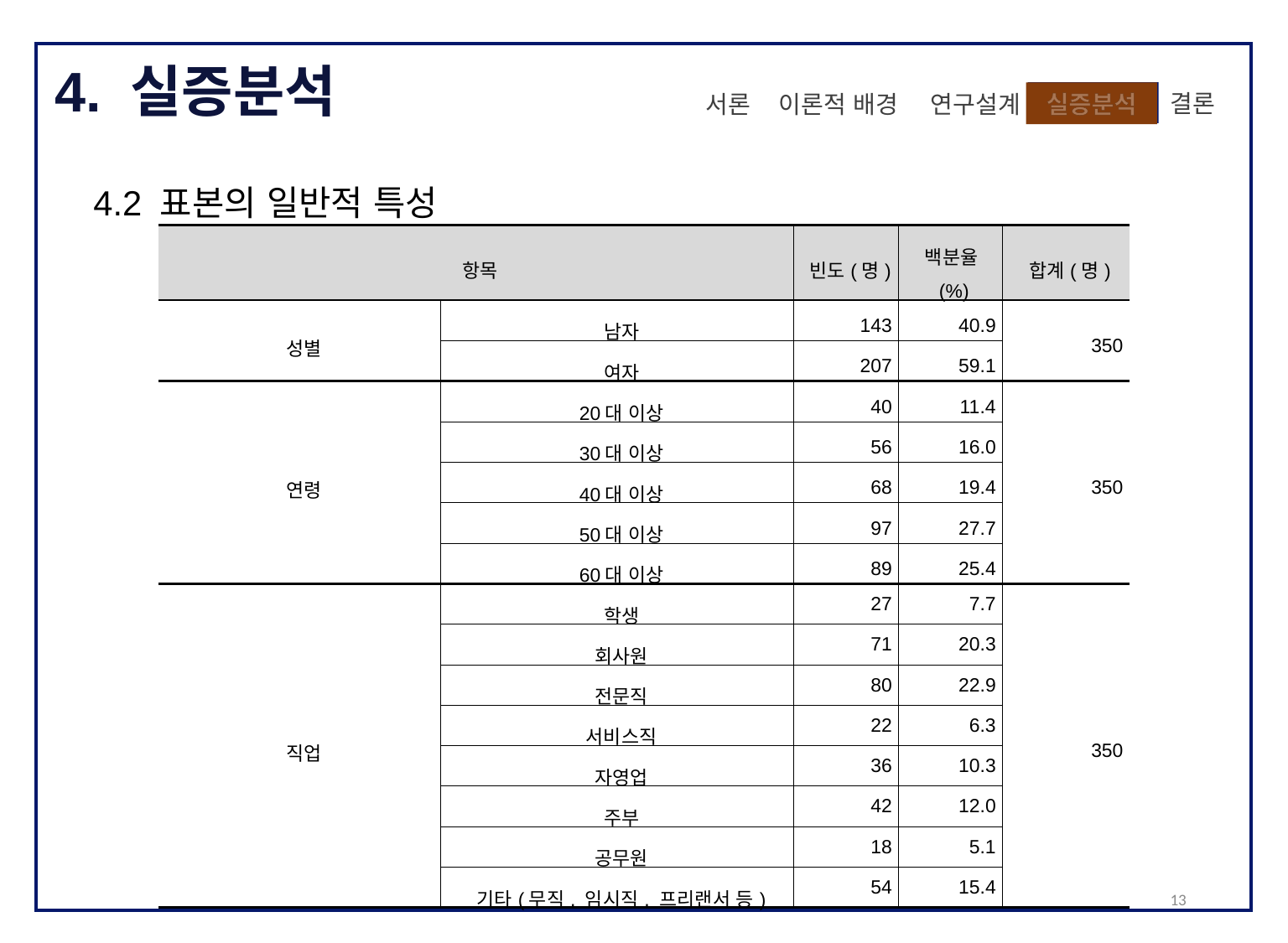

4. 실증분석

 결론
이론적 배경
실증분석
 연구설계
서론
4.2 표본의 일반적 특성
| 항목 |  | 빈도(명) | 백분율(%) | 합계(명) |
| --- | --- | --- | --- | --- |
| 성별 | 남자 | 143 | 40.9 | 350 |
|  | 여자 | 207 | 59.1 |  |
| 연령 | 20대 이상 | 40 | 11.4 | 350 |
|  | 30대 이상 | 56 | 16.0 |  |
|  | 40대 이상 | 68 | 19.4 |  |
|  | 50대 이상 | 97 | 27.7 |  |
|  | 60대 이상 | 89 | 25.4 |  |
| 직업 | 학생 | 27 | 7.7 | 350 |
|  | 회사원 | 71 | 20.3 |  |
|  | 전문직 | 80 | 22.9 |  |
|  | 서비스직 | 22 | 6.3 |  |
|  | 자영업 | 36 | 10.3 |  |
|  | 주부 | 42 | 12.0 |  |
|  | 공무원 | 18 | 5.1 |  |
|  | 기타(무직, 임시직, 프리랜서 등) | 54 | 15.4 |  |
13